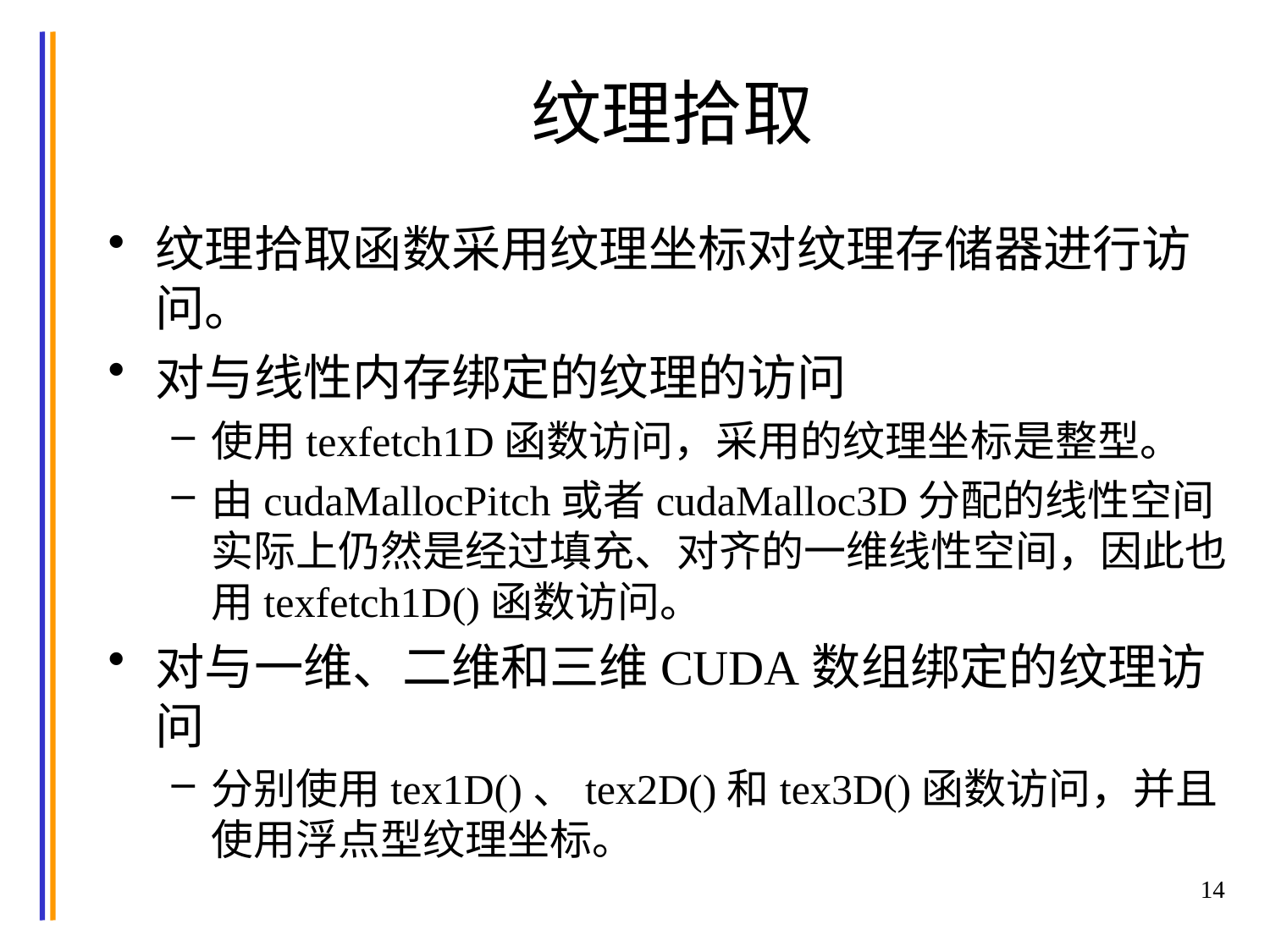

# 纹理拾取
纹理拾取函数采用纹理坐标对纹理存储器进行访问。
对与线性内存绑定的纹理的访问
使用texfetch1D函数访问，采用的纹理坐标是整型。
由cudaMallocPitch或者cudaMalloc3D分配的线性空间实际上仍然是经过填充、对齐的一维线性空间，因此也用texfetch1D()函数访问。
对与一维、二维和三维CUDA数组绑定的纹理访问
分别使用tex1D()、tex2D()和tex3D()函数访问，并且使用浮点型纹理坐标。

14